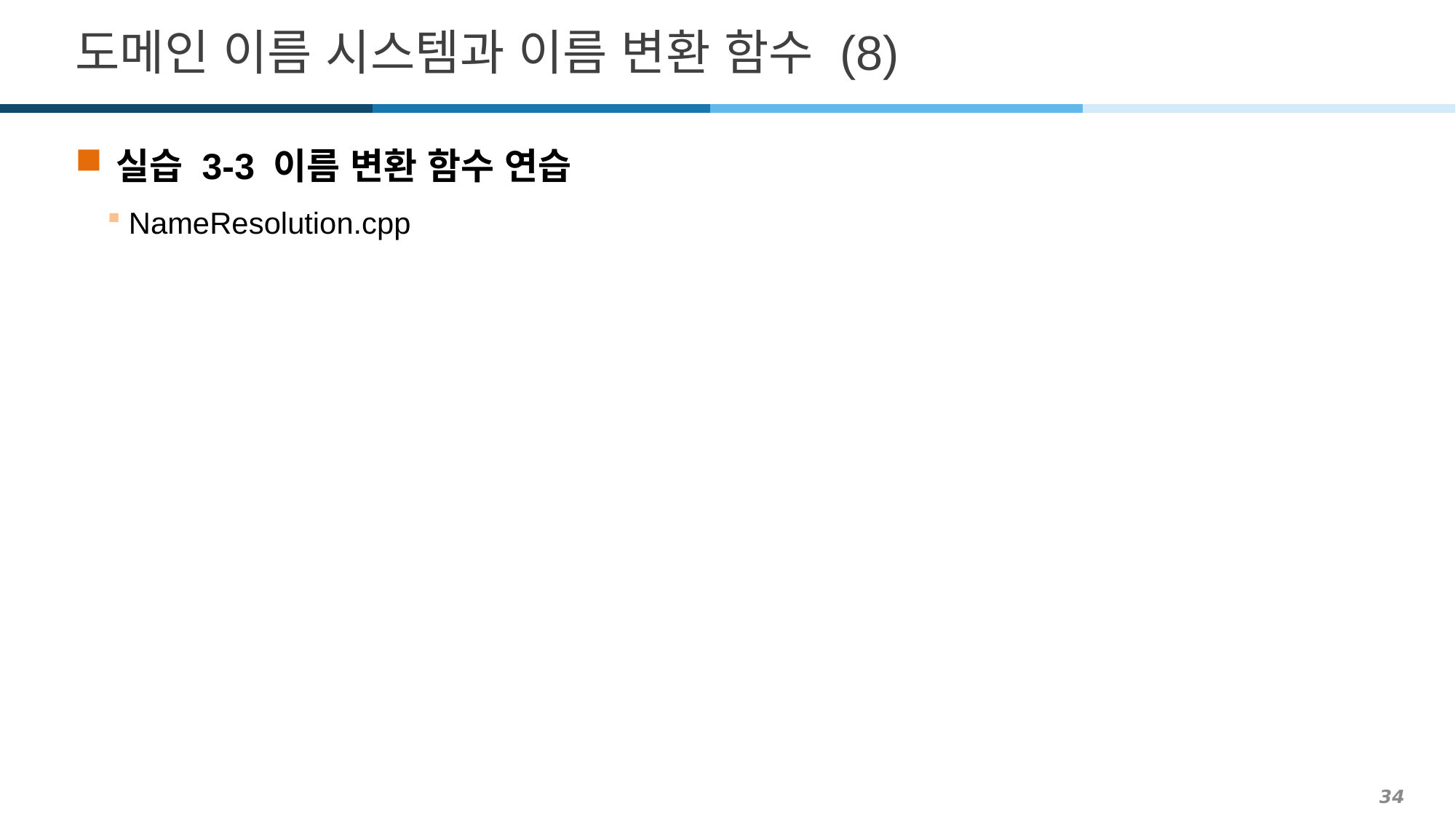

# 도메인 이름 시스템과 이름 변환 함수 (8)
실습 3-3 이름 변환 함수 연습
NameResolution.cpp